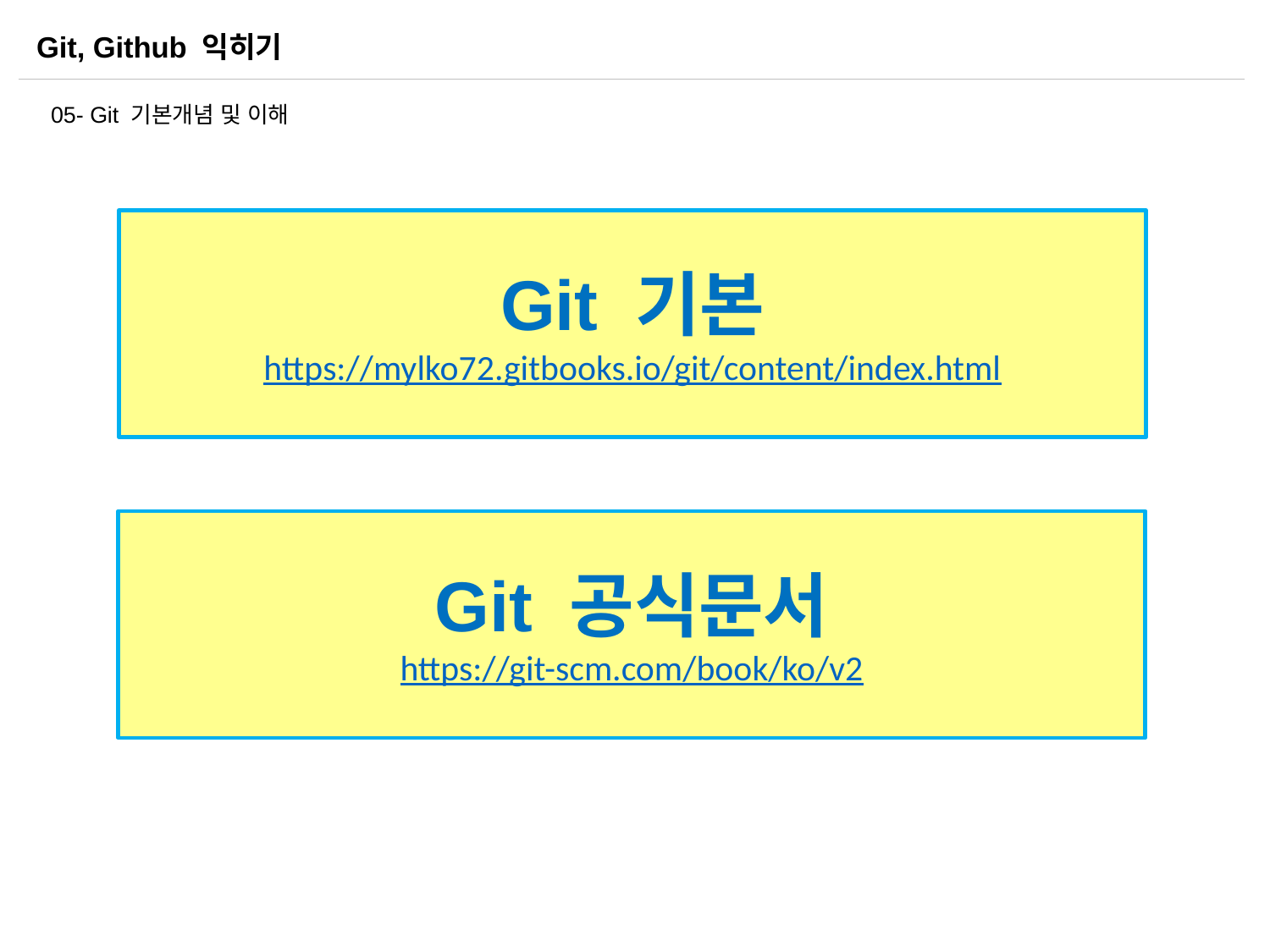

05- Git 기본개념 및 이해
Git 기본
https://mylko72.gitbooks.io/git/content/index.html
Git 공식문서
https://git-scm.com/book/ko/v2